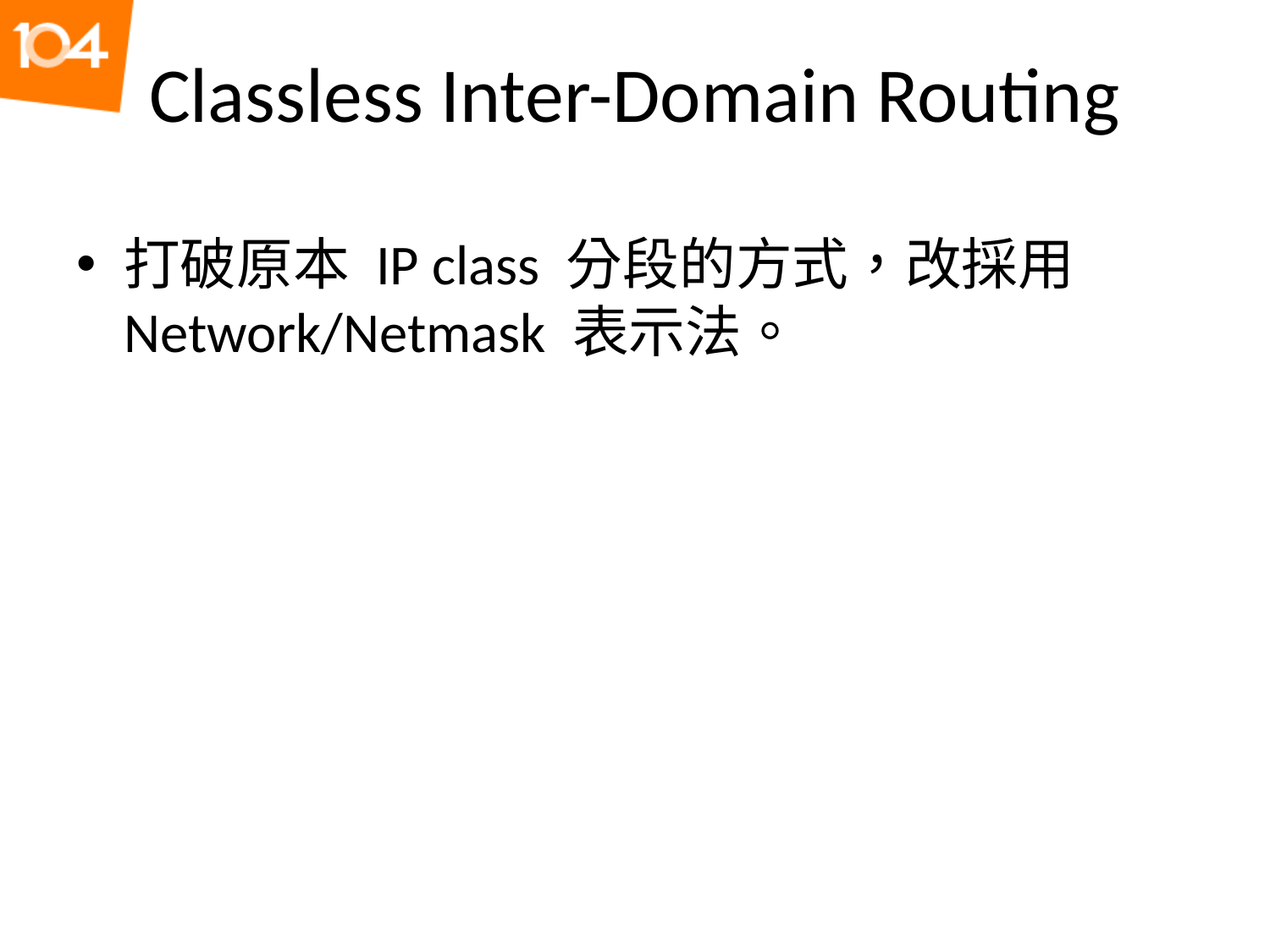

# Classless Inter-Domain Routing
打破原本 IP class 分段的方式，改採用 Network/Netmask 表示法。